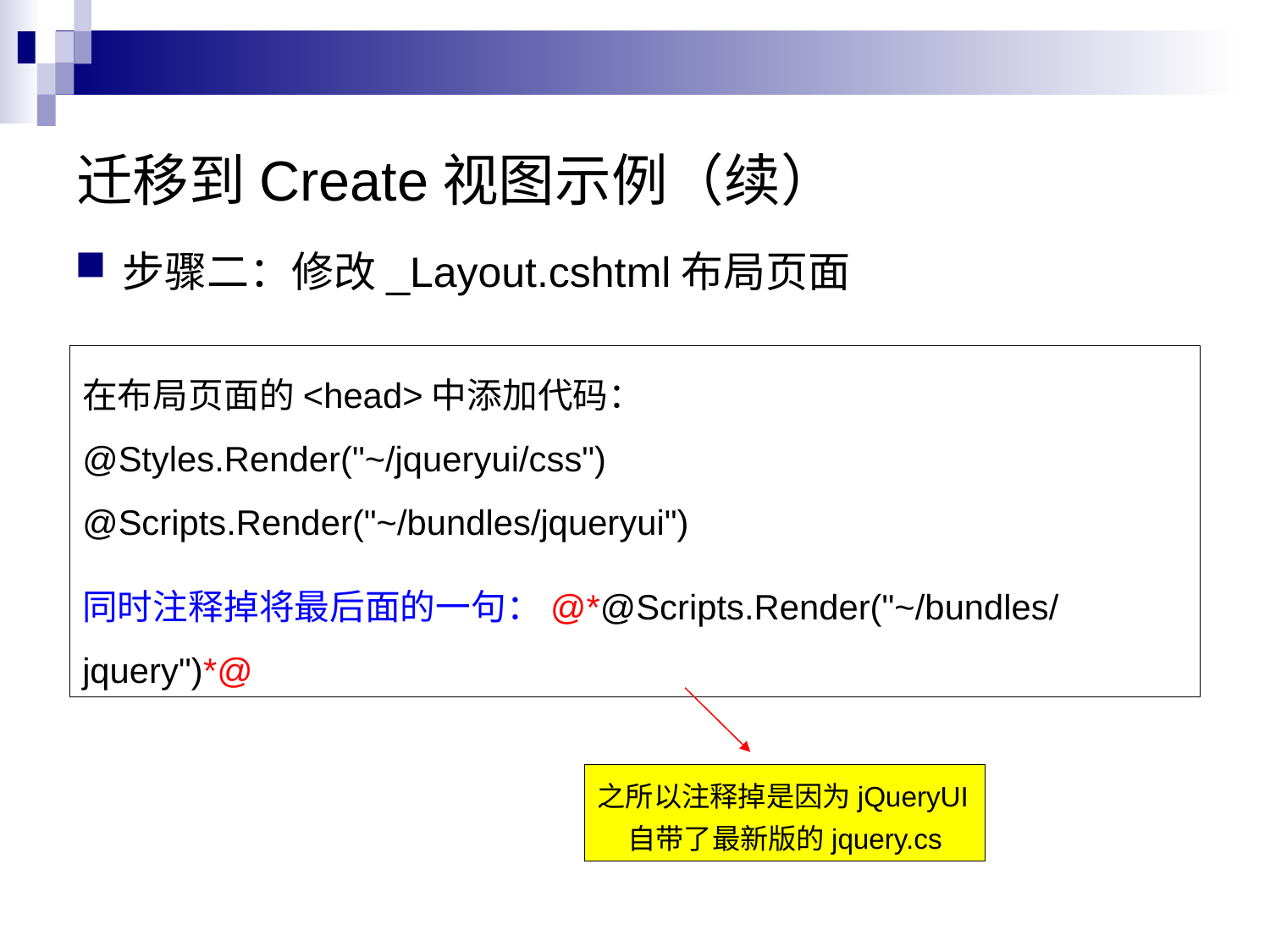

迁移到Create视图示例（续）
步骤二：修改_Layout.cshtml布局页面
在布局页面的<head>中添加代码：
@Styles.Render("~/jqueryui/css")
@Scripts.Render("~/bundles/jqueryui")
同时注释掉将最后面的一句：@*@Scripts.Render("~/bundles/jquery")*@
之所以注释掉是因为jQueryUI自带了最新版的jquery.cs